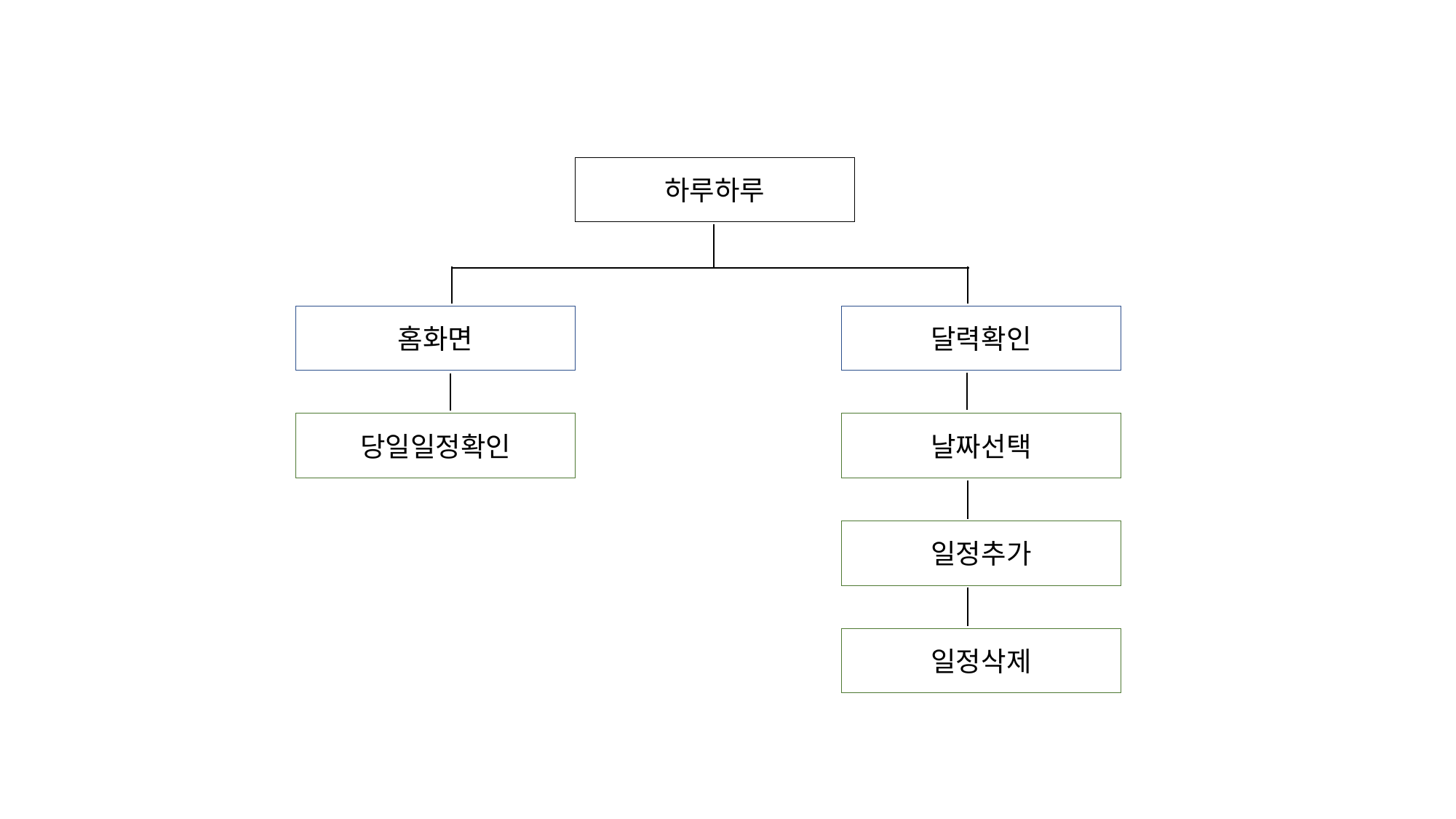

하루하루
홈화면
달력확인
당일일정확인
날짜선택
일정추가
일정삭제